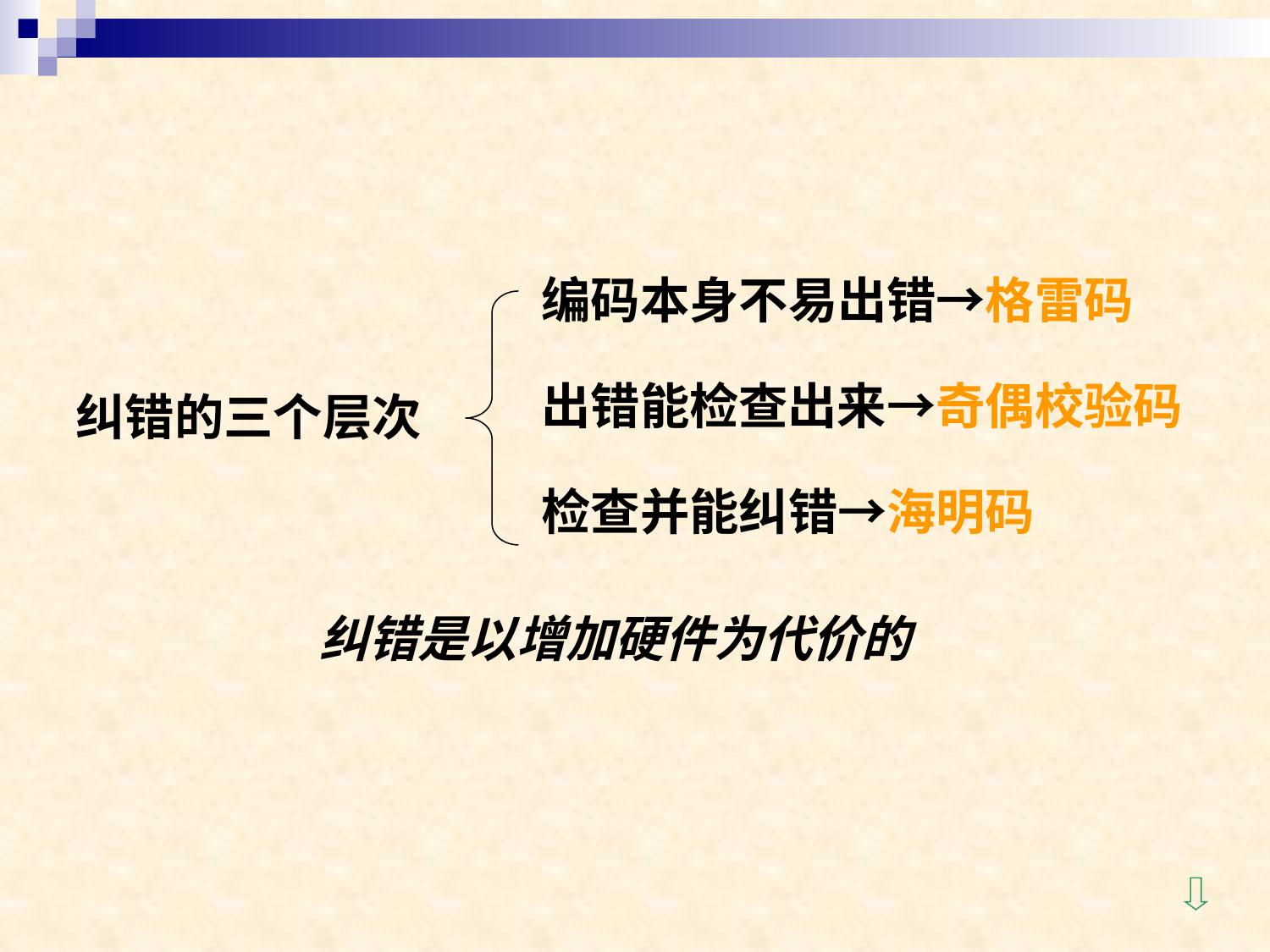

编码本身不易出错→格雷码

出错能检查出来→奇偶校验码

纠错的三个层次
检查并能纠错→海明码
纠错是以增加硬件为代价的